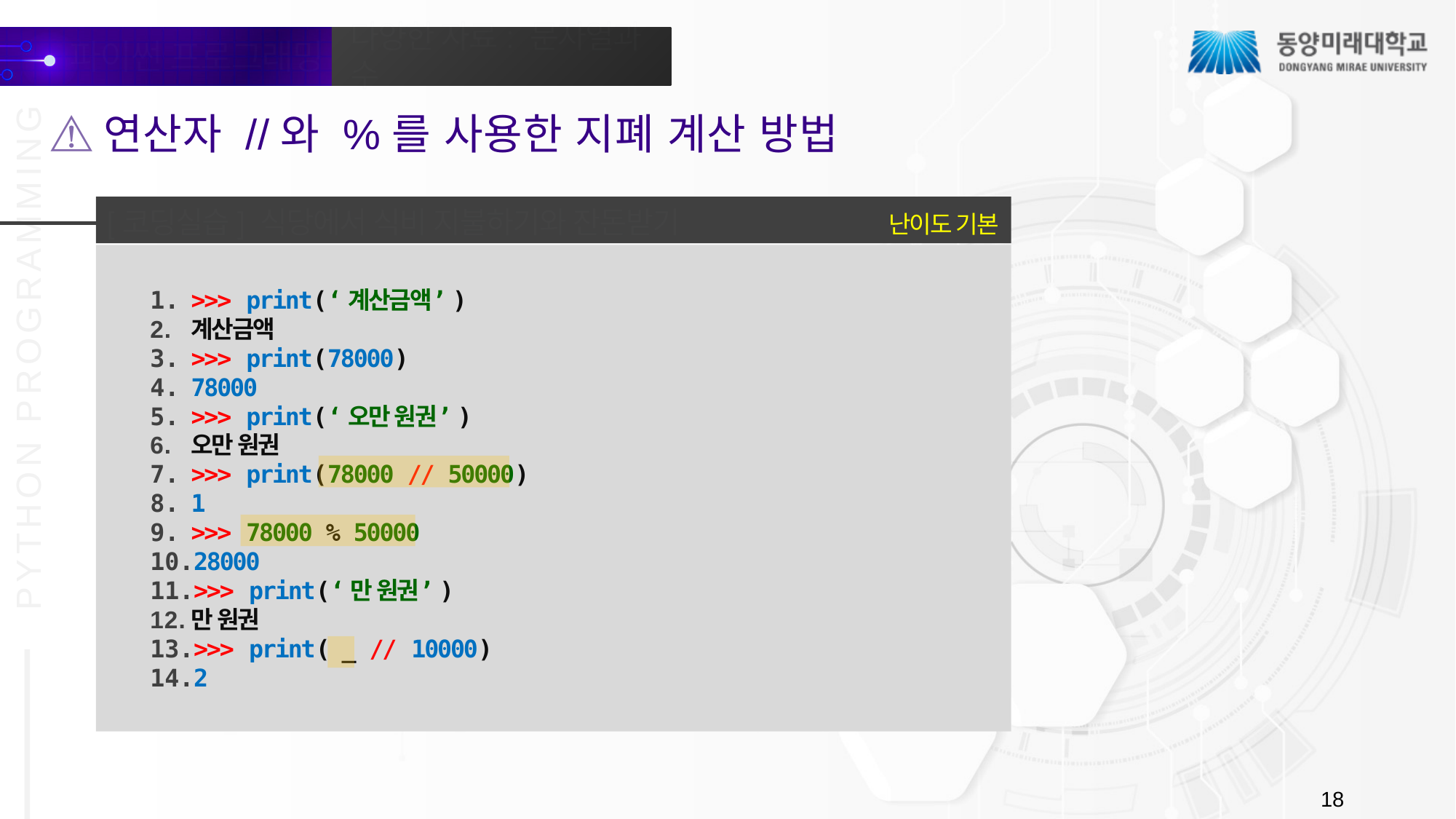

연산자 //와 %를 사용한 지폐 계산 방법

난이도 기본
[코딩실습] 식당에서 식비 지불하기와 잔돈받기
>>> print(‘계산금액’)
계산금액
>>> print(78000)
78000
>>> print(‘오만 원권’)
오만 원권
>>> print(78000 // 50000)
1
>>> 78000 % 50000
28000
>>> print(‘만 원권’)
만 원권
>>> print( _ // 10000)
2

18